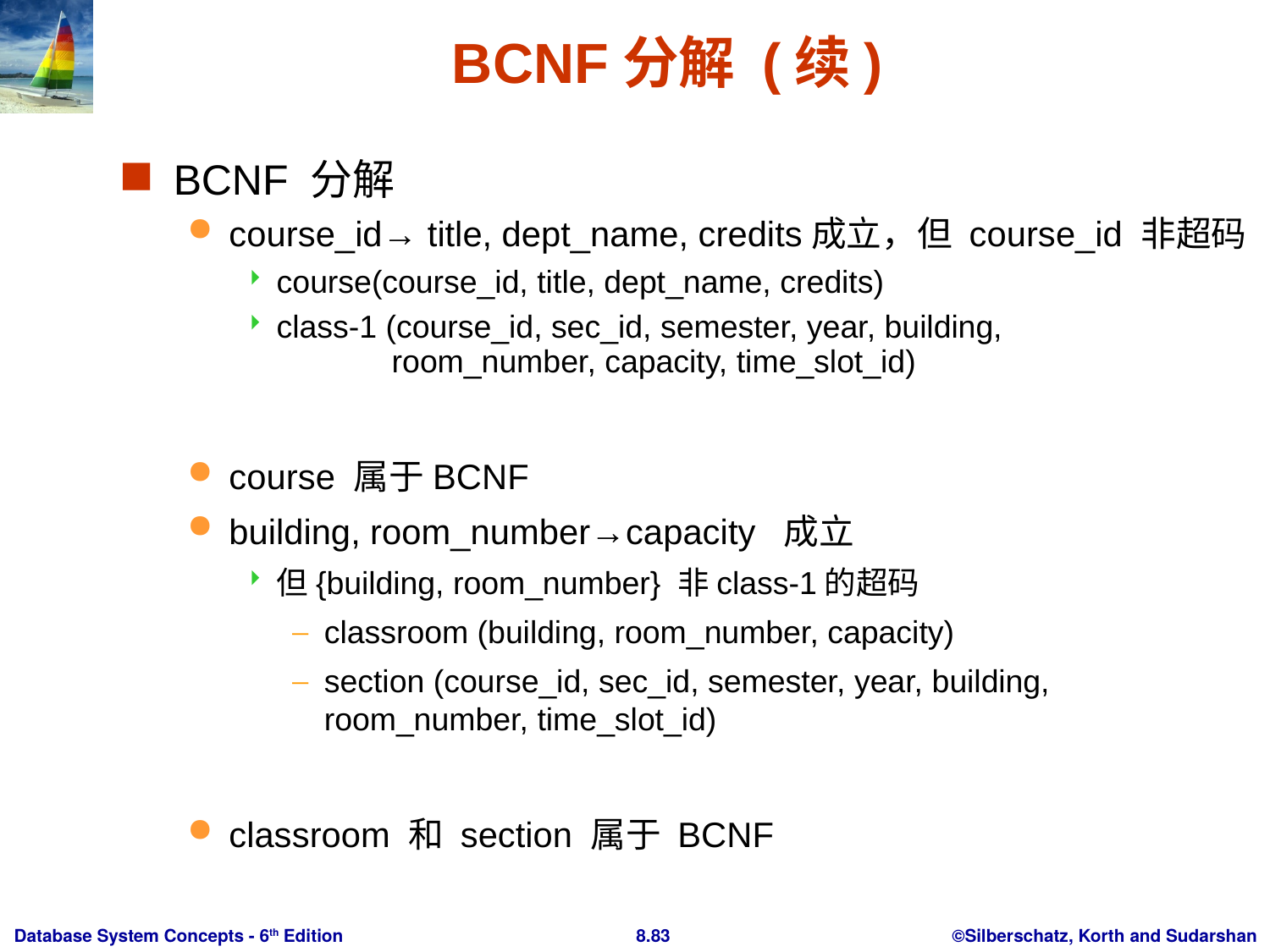

# BCNF分解 (续)
BCNF 分解
course_id→ title, dept_name, credits成立，但 course_id 非超码
course(course_id, title, dept_name, credits)
class-1 (course_id, sec_id, semester, year, building,
             room_number, capacity, time_slot_id)

course 属于BCNF
building, room_number→capacity  成立
但{building, room_number} 非class-1的超码
classroom (building, room_number, capacity)
section (course_id, sec_id, semester, year, building, room_number, time_slot_id)

classroom 和 section 属于 BCNF